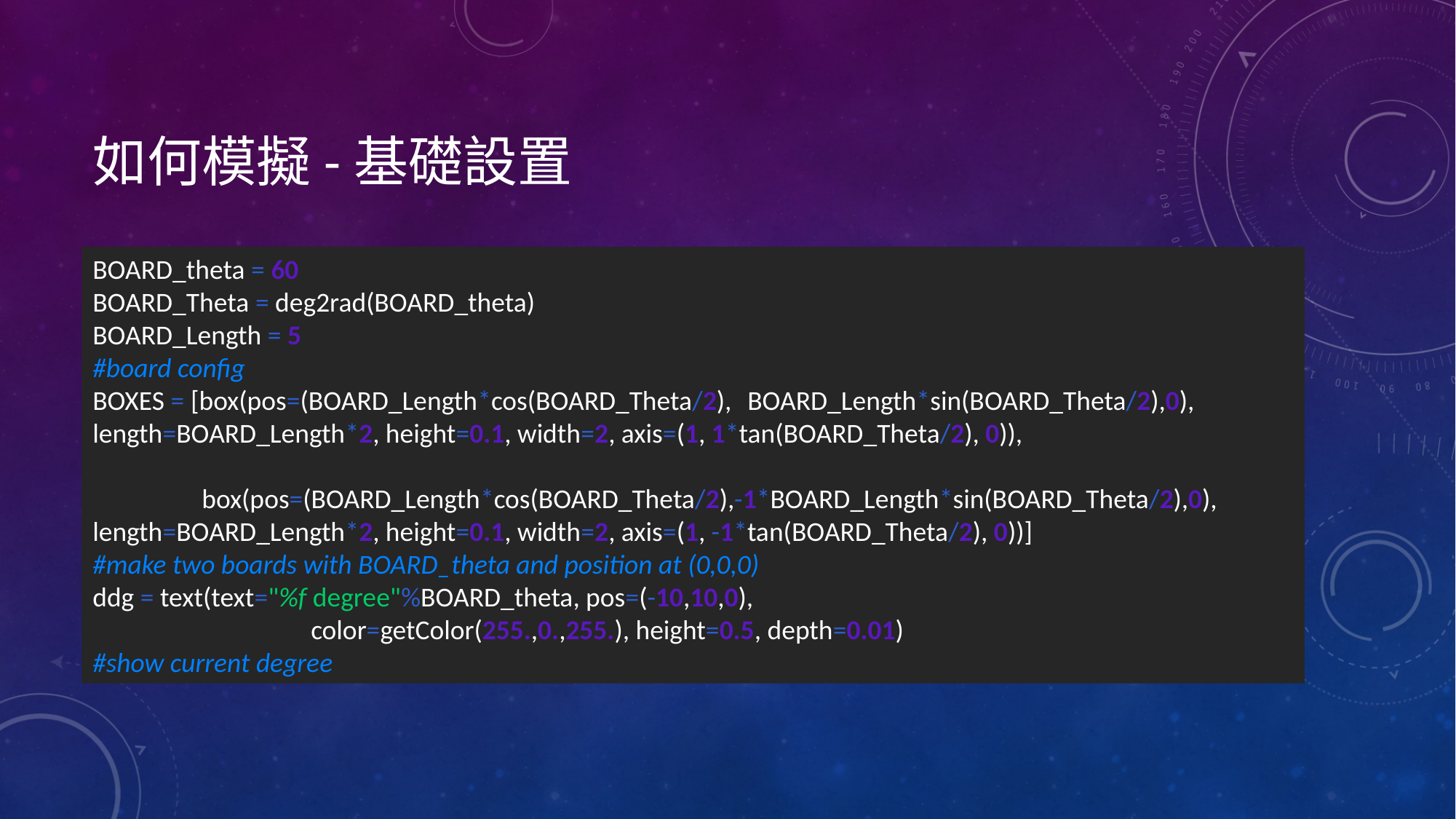

# 如何模擬-基礎設置
BOARD_theta = 60
BOARD_Theta = deg2rad(BOARD_theta)
BOARD_Length = 5
#board config
BOXES = [box(pos=(BOARD_Length*cos(BOARD_Theta/2), 	BOARD_Length*sin(BOARD_Theta/2),0), 	length=BOARD_Length*2, height=0.1, width=2, axis=(1, 1*tan(BOARD_Theta/2), 0)),

	box(pos=(BOARD_Length*cos(BOARD_Theta/2),-1*BOARD_Length*sin(BOARD_Theta/2),0), 	length=BOARD_Length*2, height=0.1, width=2, axis=(1, -1*tan(BOARD_Theta/2), 0))]
#make two boards with BOARD_theta and position at (0,0,0)
ddg = text(text="%f degree"%BOARD_theta, pos=(-10,10,0),
		color=getColor(255.,0.,255.), height=0.5, depth=0.01)
#show current degree